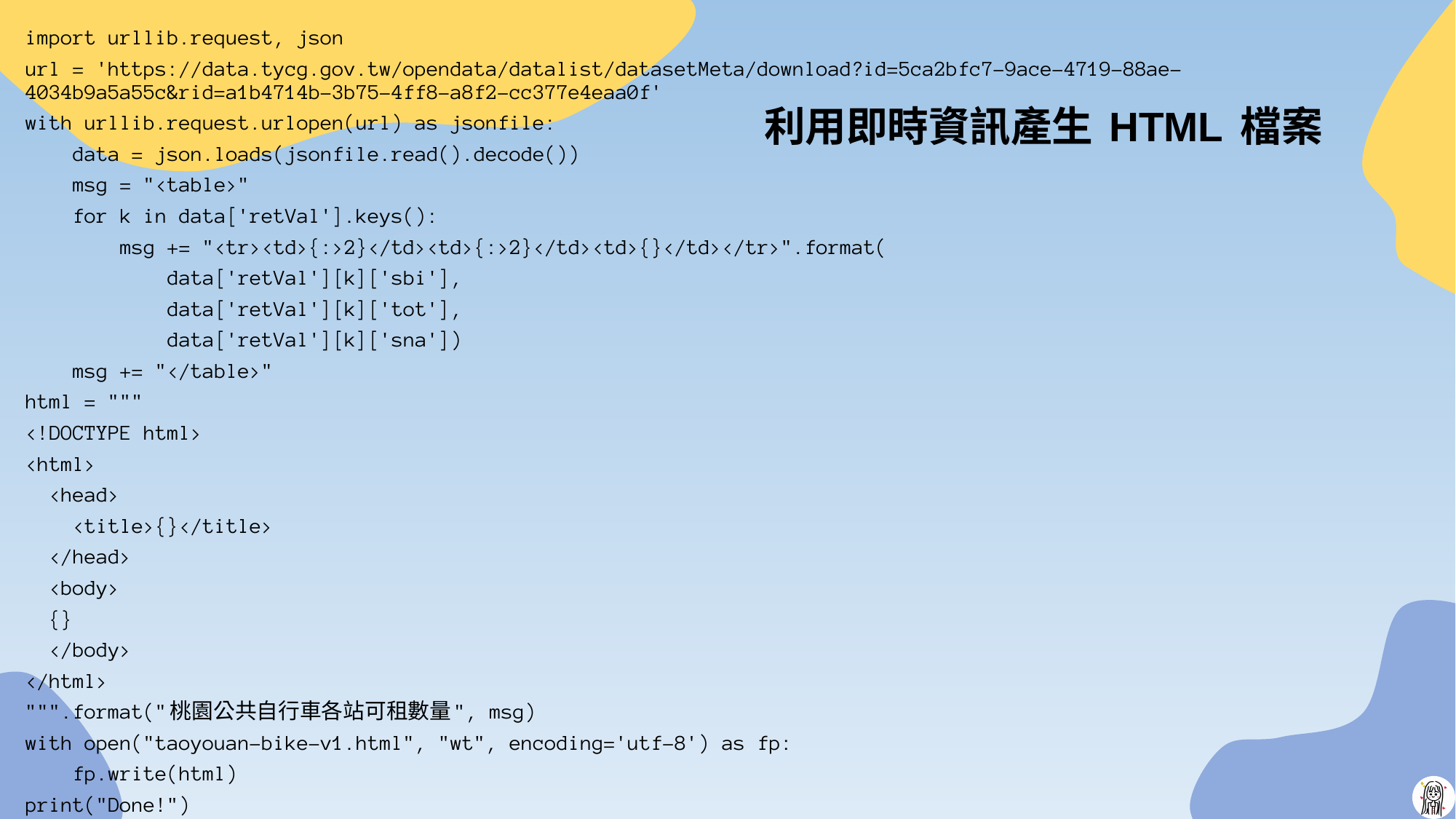

import urllib.request, json
url = 'https://data.tycg.gov.tw/opendata/datalist/datasetMeta/download?id=5ca2bfc7-9ace-4719-88ae-4034b9a5a55c&rid=a1b4714b-3b75-4ff8-a8f2-cc377e4eaa0f'
with urllib.request.urlopen(url) as jsonfile:
    data = json.loads(jsonfile.read().decode())
    msg = "<table>"
    for k in data['retVal'].keys():
        msg += "<tr><td>{:>2}</td><td>{:>2}</td><td>{}</td></tr>".format(
            data['retVal'][k]['sbi'],
            data['retVal'][k]['tot'],
            data['retVal'][k]['sna'])
    msg += "</table>"
html = """
<!DOCTYPE html>
<html>
  <head>
    <title>{}</title>
  </head>
  <body>
  {}
  </body>
</html>
""".format("桃園公共自行車各站可租數量", msg)
with open("taoyouan-bike-v1.html", "wt", encoding='utf-8') as fp:
    fp.write(html)
print("Done!")

# 利用即時資訊產生 HTML 檔案
29